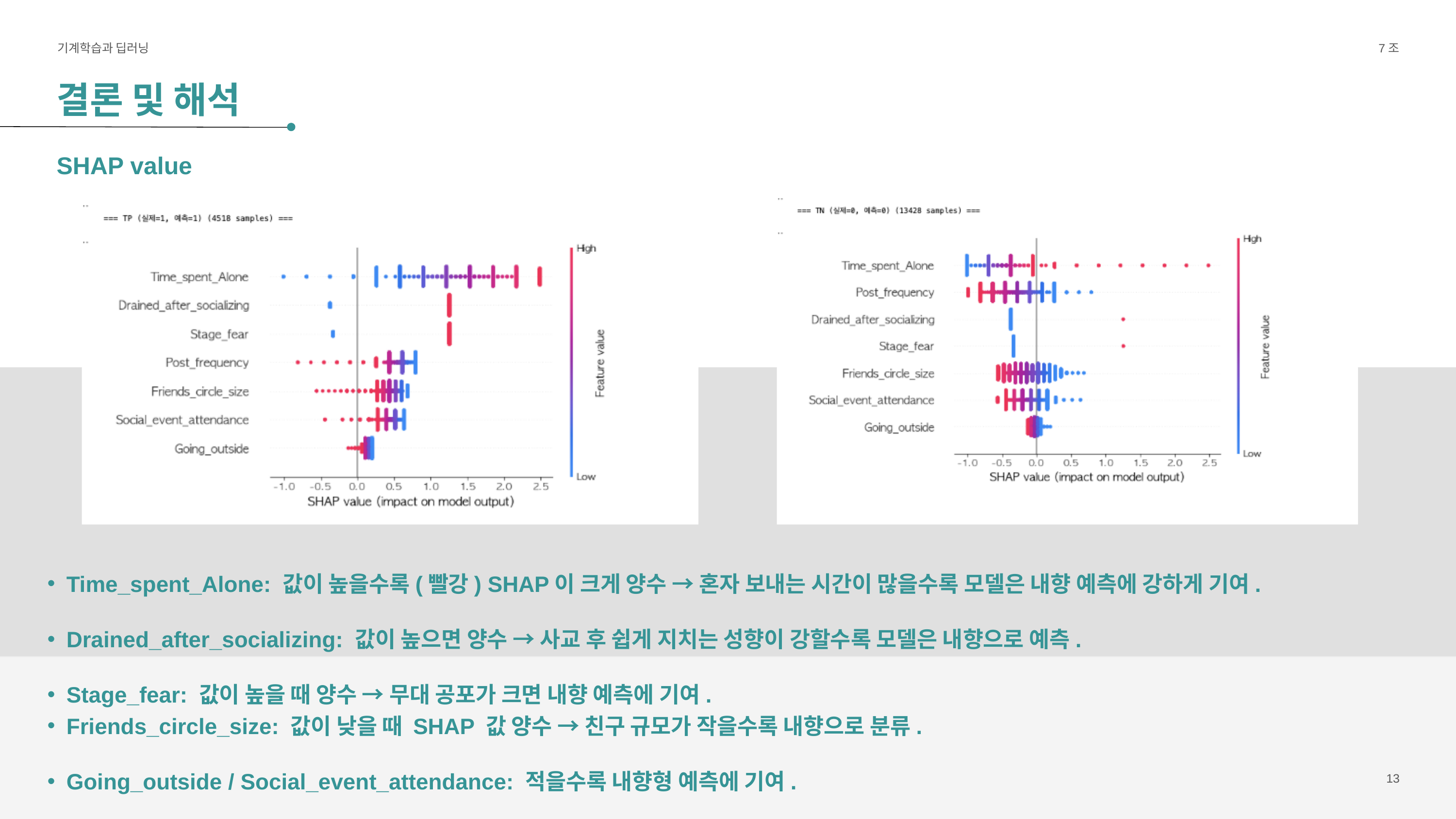

기계학습과 딥러닝
7조
결론 및 해석

SHAP value

Time_spent_Alone: 값이 높을수록(빨강) SHAP이 크게 양수 → 혼자 보내는 시간이 많을수록 모델은 내향 예측에 강하게 기여.
Drained_after_socializing: 값이 높으면 양수 → 사교 후 쉽게 지치는 성향이 강할수록 모델은 내향으로 예측.
Stage_fear: 값이 높을 때 양수 → 무대 공포가 크면 내향 예측에 기여.
Friends_circle_size: 값이 낮을 때 SHAP 값 양수 → 친구 규모가 작을수록 내향으로 분류.
Going_outside / Social_event_attendance: 적을수록 내향형 예측에 기여.
13